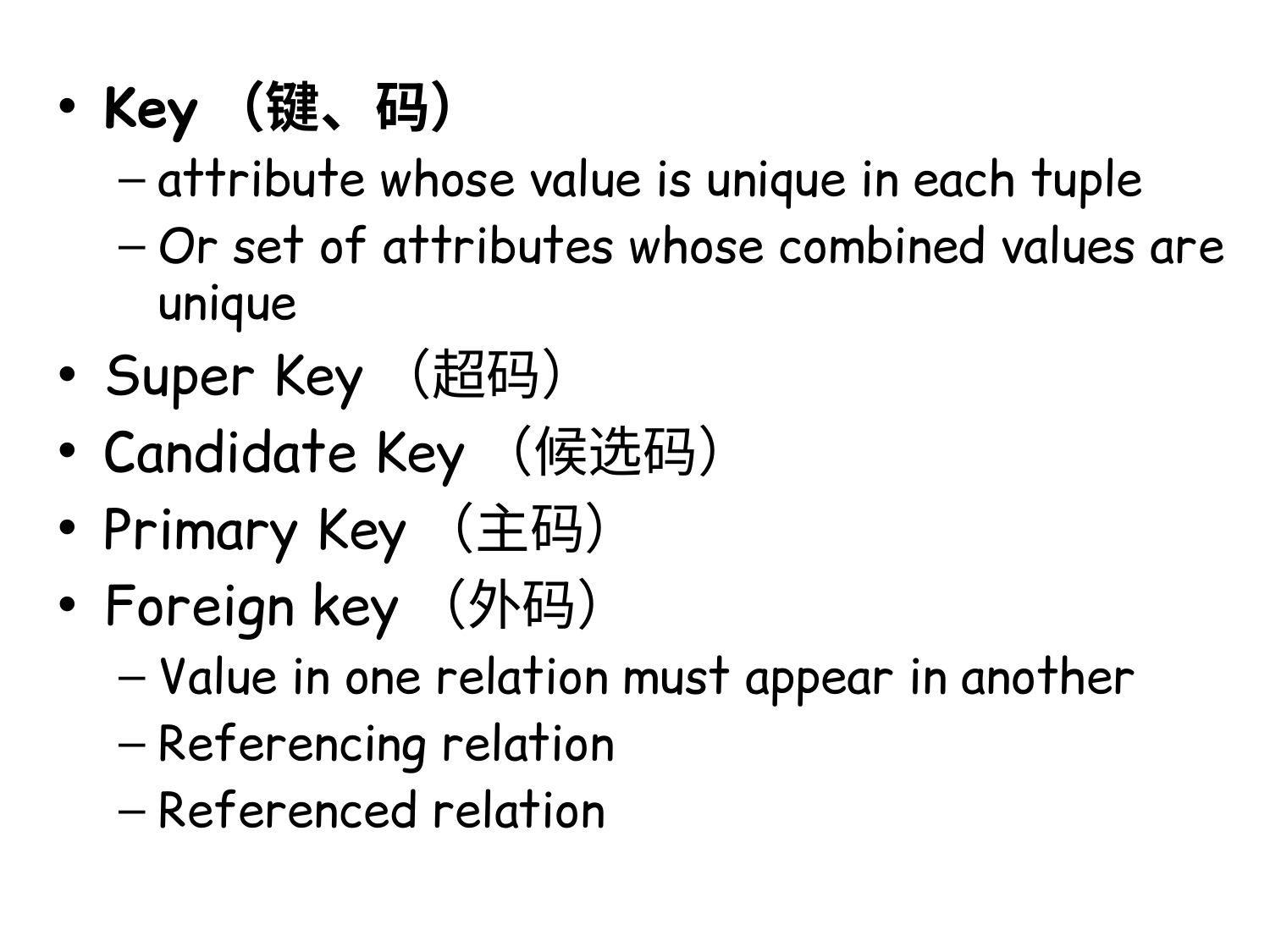

Key（键、码）
attribute whose value is unique in each tuple
Or set of attributes whose combined values are unique
Super Key（超码）
Candidate Key（候选码）
Primary Key（主码）
Foreign key（外码）
Value in one relation must appear in another
Referencing relation
Referenced relation